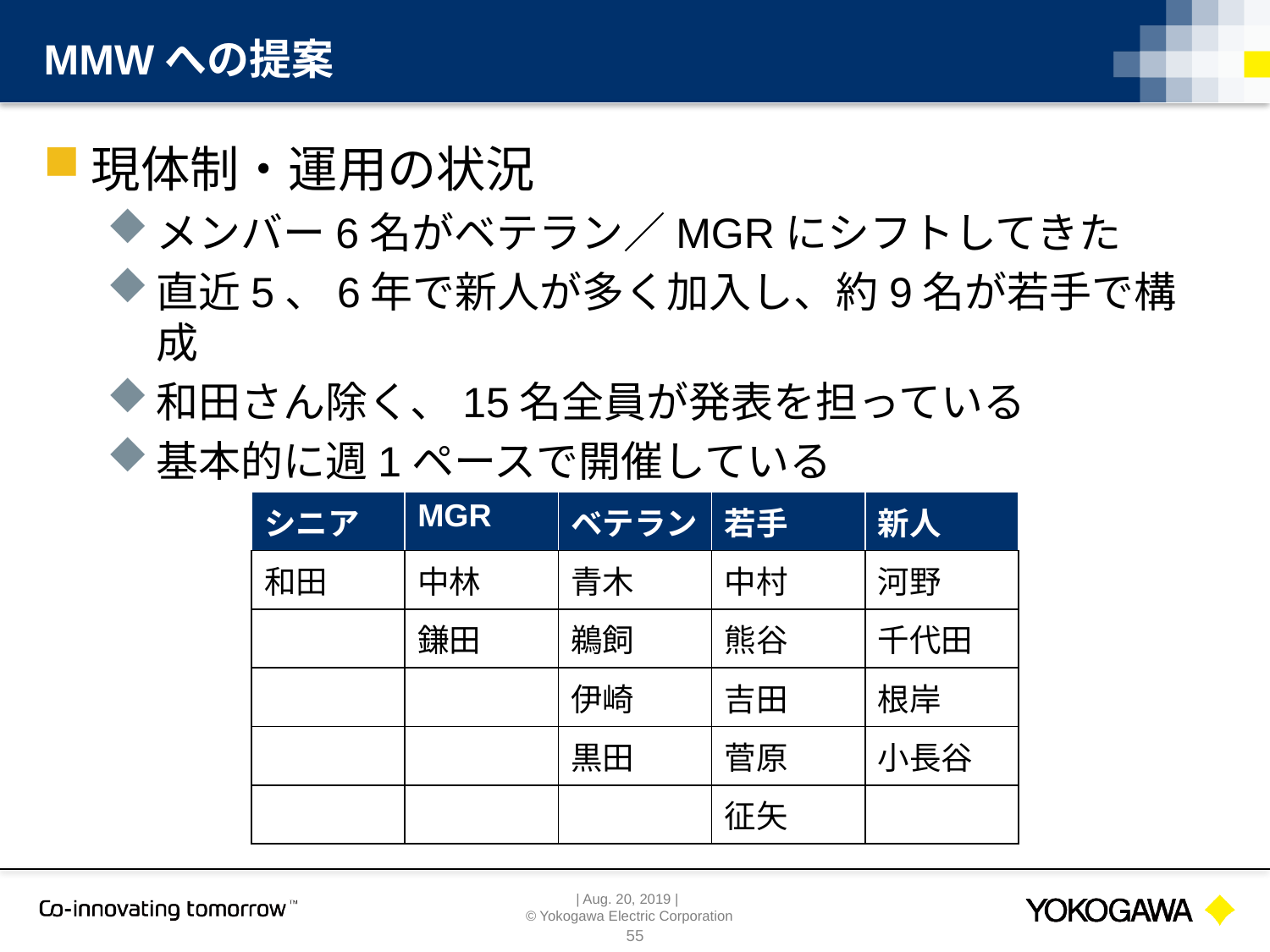

# MMWへの提案
現体制・運用の状況
メンバー6名がベテラン／MGRにシフトしてきた
直近5、6年で新人が多く加入し、約9名が若手で構成
和田さん除く、15名全員が発表を担っている
基本的に週1ペースで開催している
| シニア | MGR | ベテラン | 若手 | 新人 |
| --- | --- | --- | --- | --- |
| 和田 | 中林 | 青木 | 中村 | 河野 |
|  | 鎌田 | 鵜飼 | 熊谷 | 千代田 |
|  |  | 伊崎 | 吉田 | 根岸 |
|  |  | 黒田 | 菅原 | 小長谷 |
|  |  |  | 征矢 |  |
55